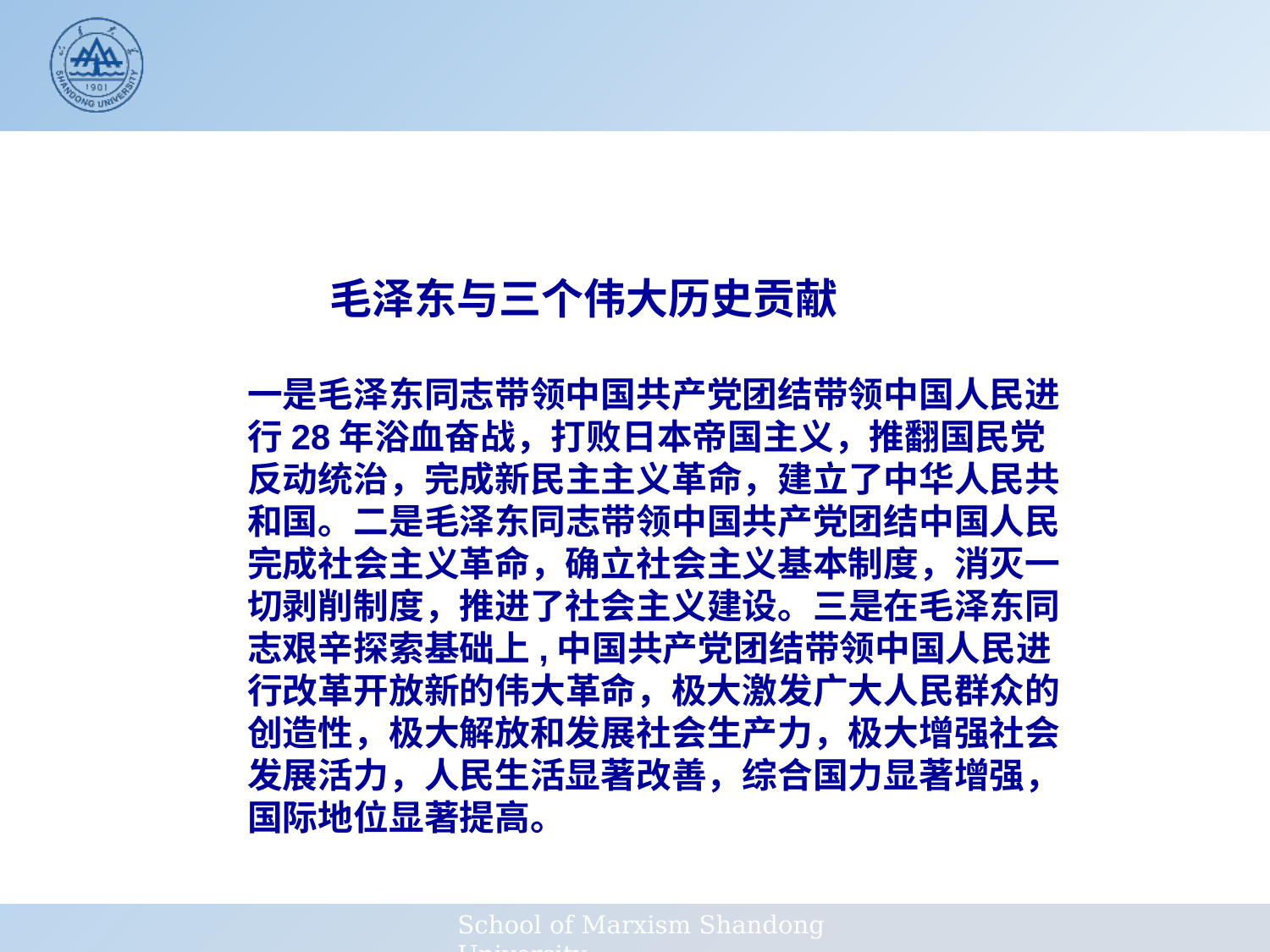

毛泽东与三个伟大历史贡献
一是毛泽东同志带领中国共产党团结带领中国人民进行28年浴血奋战，打败日本帝国主义，推翻国民党反动统治，完成新民主主义革命，建立了中华人民共和国。二是毛泽东同志带领中国共产党团结中国人民完成社会主义革命，确立社会主义基本制度，消灭一切剥削制度，推进了社会主义建设。三是在毛泽东同志艰辛探索基础上,中国共产党团结带领中国人民进行改革开放新的伟大革命，极大激发广大人民群众的创造性，极大解放和发展社会生产力，极大增强社会发展活力，人民生活显著改善，综合国力显著增强，国际地位显著提高。